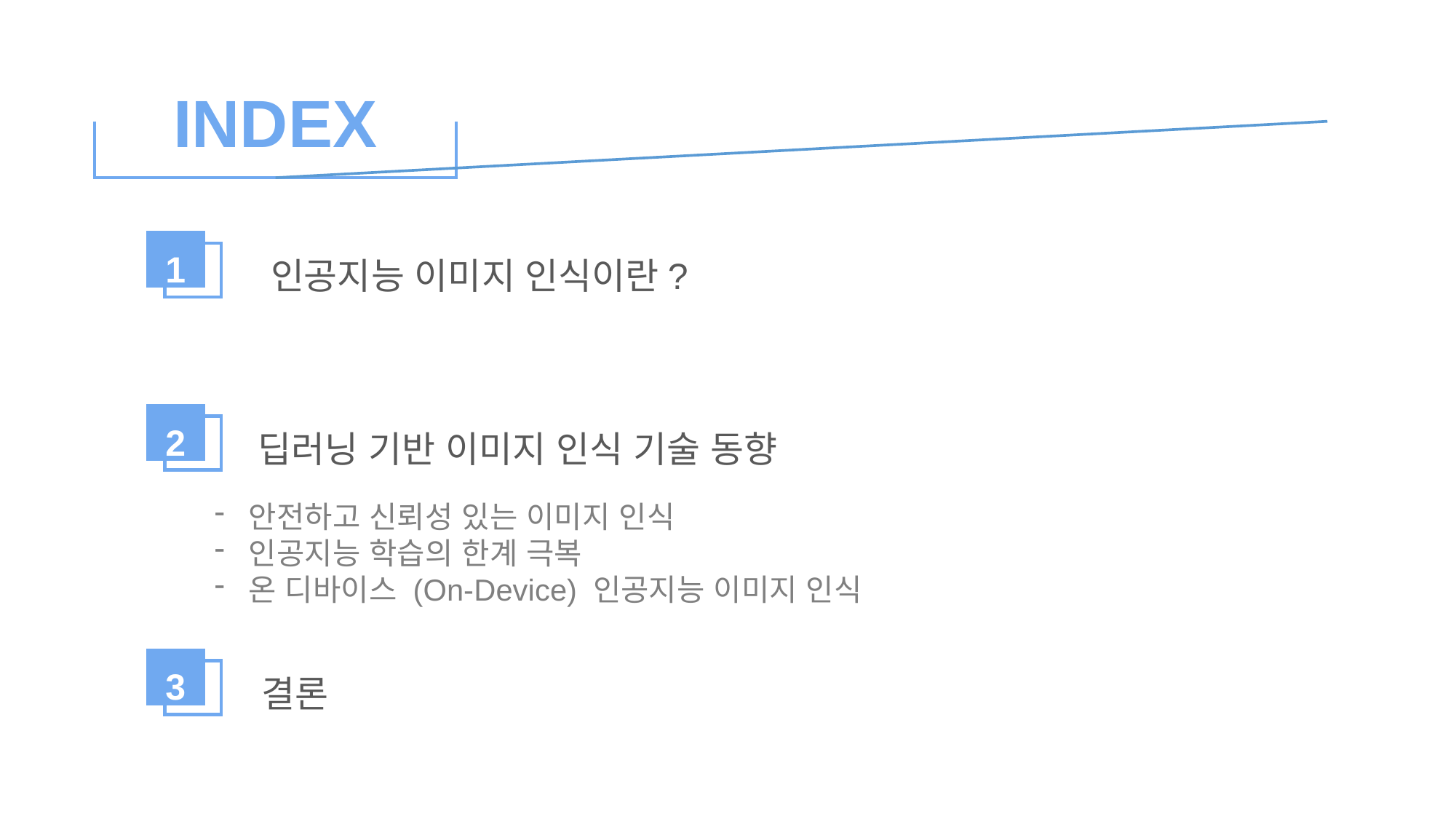

INDEX
1
인공지능 이미지 인식이란?

2
딥러닝 기반 이미지 인식 기술 동향

안전하고 신뢰성 있는 이미지 인식
인공지능 학습의 한계 극복
온 디바이스 (On-Device) 인공지능 이미지 인식
3
결론